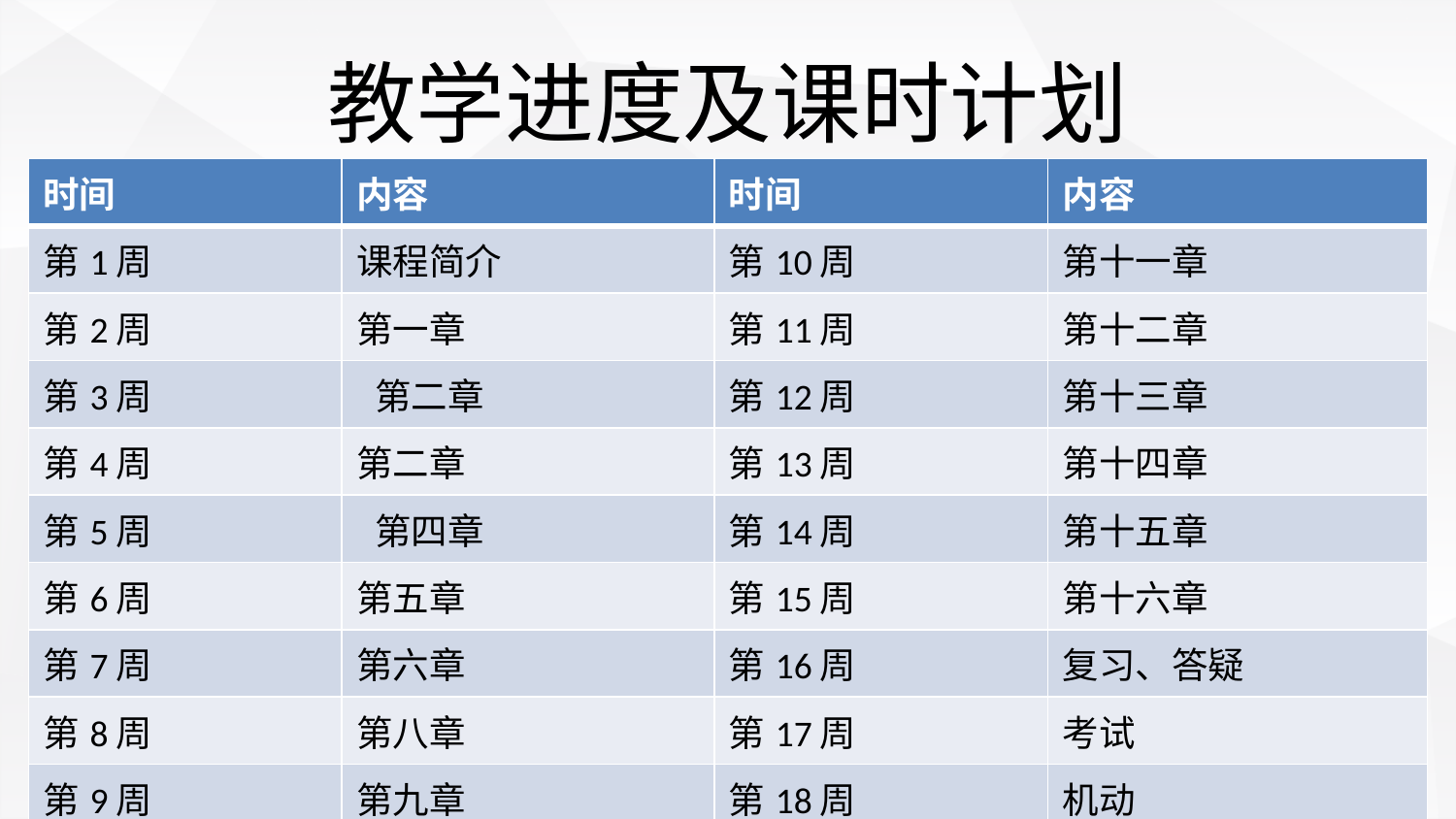

# 教学进度及课时计划
| 时间 | 内容 |
| --- | --- |
| 第10周 | 第十一章 |
| 第11周 | 第十二章 |
| 第12周 | 第十三章 |
| 第13周 | 第十四章 |
| 第14周 | 第十五章 |
| 第15周 | 第十六章 |
| 第16周 | 复习、答疑 |
| 第17周 | 考试 |
| 第18周 | 机动 |
| 时间 | 内容 |
| --- | --- |
| 第1周 | 课程简介 |
| 第2周 | 第一章 |
| 第3周 | 第二章 |
| 第4周 | 第二章 |
| 第5周 | 第四章 |
| 第6周 | 第五章 |
| 第7周 | 第六章 |
| 第8周 | 第八章 |
| 第9周 | 第九章 |